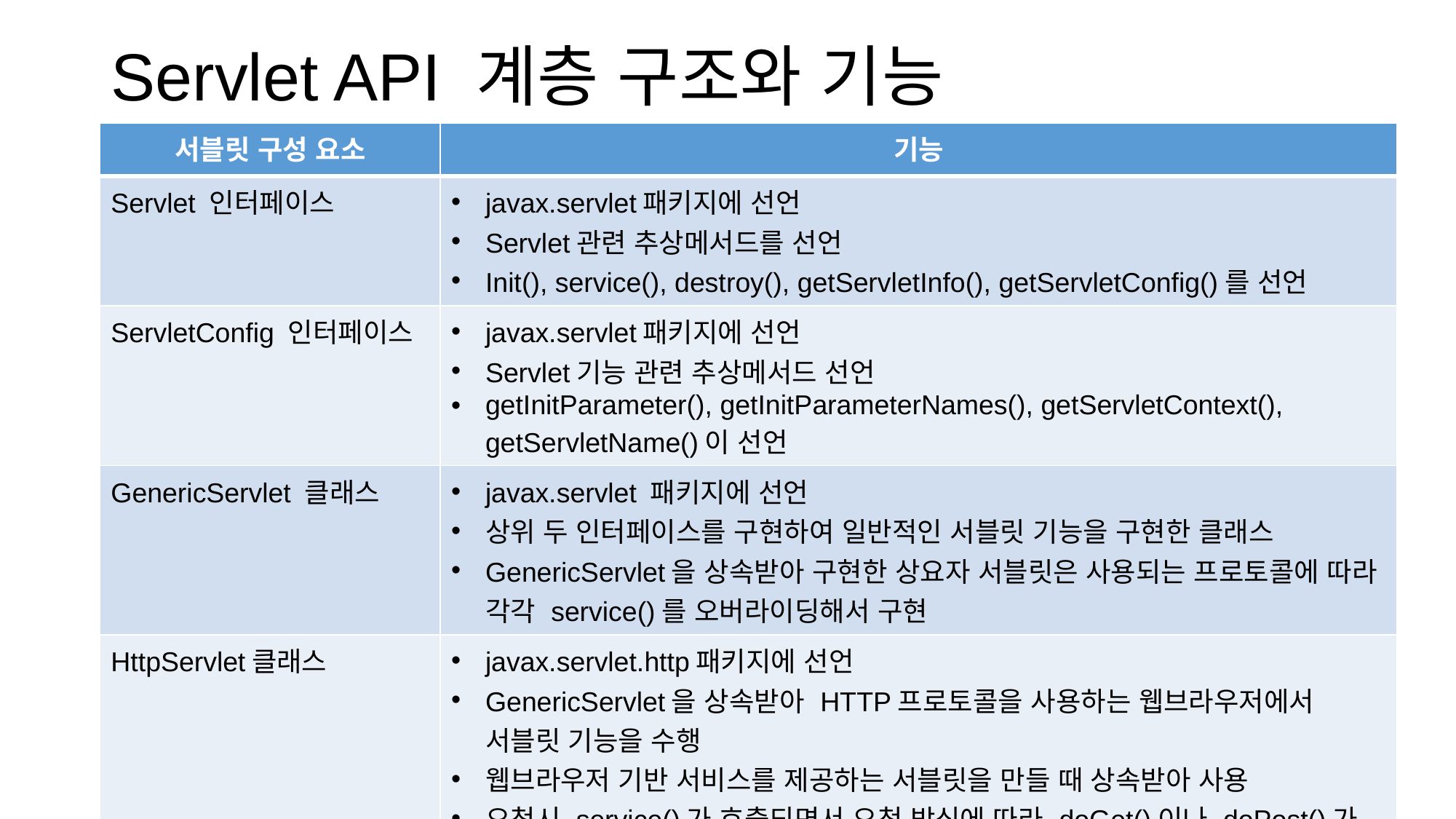

# Servlet API 계층 구조와 기능
| 서블릿 구성 요소 | 기능 |
| --- | --- |
| Servlet 인터페이스 | javax.servlet패키지에 선언 Servlet관련 추상메서드를 선언 Init(), service(), destroy(), getServletInfo(), getServletConfig()를 선언 |
| ServletConfig 인터페이스 | javax.servlet패키지에 선언 Servlet기능 관련 추상메서드 선언 getInitParameter(), getInitParameterNames(), getServletContext(), getServletName()이 선언 |
| GenericServlet 클래스 | javax.servlet 패키지에 선언 상위 두 인터페이스를 구현하여 일반적인 서블릿 기능을 구현한 클래스 GenericServlet을 상속받아 구현한 상요자 서블릿은 사용되는 프로토콜에 따라 각각 service()를 오버라이딩해서 구현 |
| HttpServlet클래스 | javax.servlet.http패키지에 선언 GenericServlet을 상속받아 HTTP프로토콜을 사용하는 웹브라우저에서 서블릿 기능을 수행 웹브라우저 기반 서비스를 제공하는 서블릿을 만들 때 상속받아 사용 요청시 service()가 호출되면서 요청 방식에 따라 doGet()이나 doPost()가 차례로 호출 |